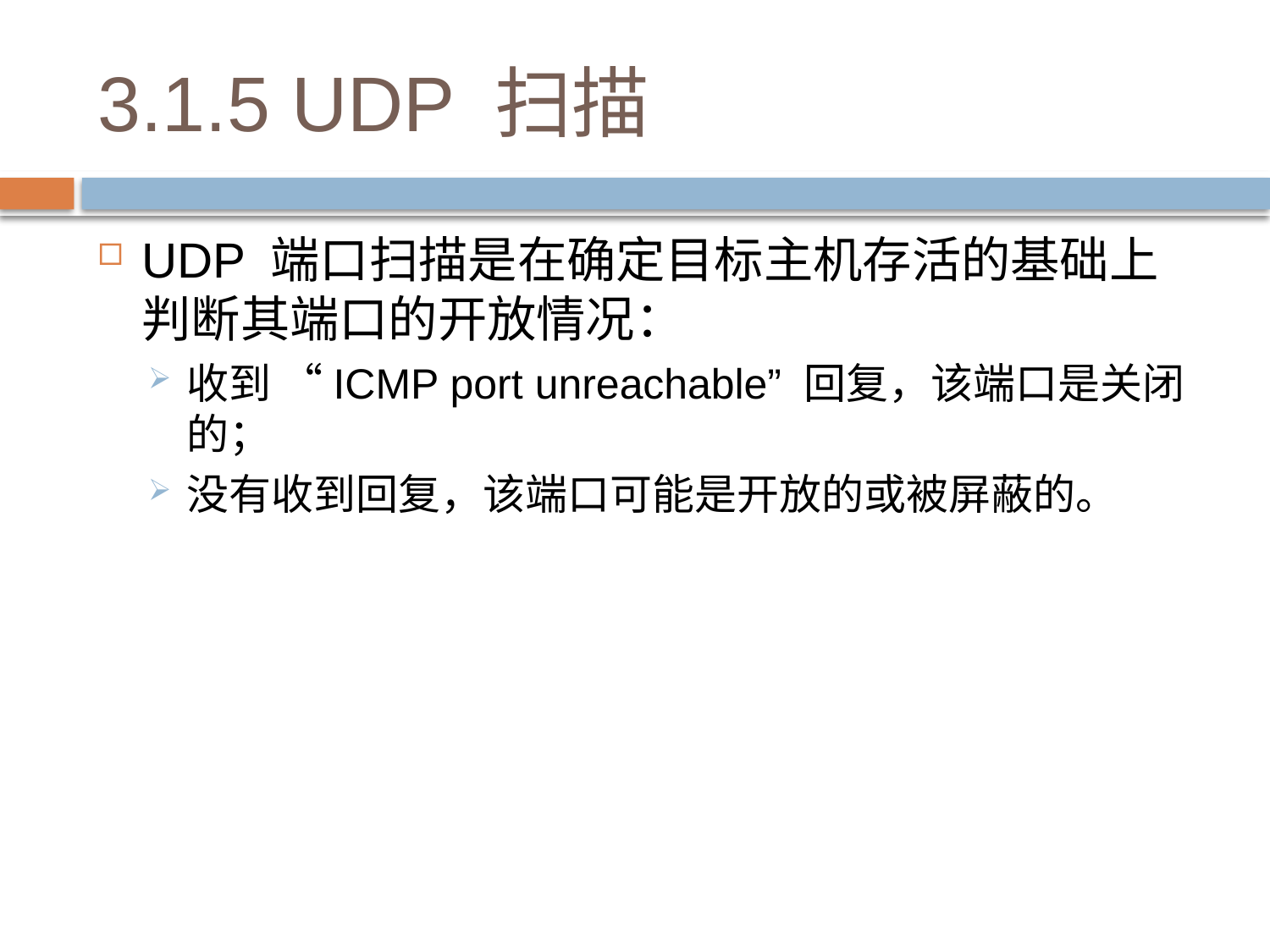

# 3.1.5 UDP 扫描
UDP 端口扫描是在确定目标主机存活的基础上判断其端口的开放情况：
收到 “ICMP port unreachable” 回复，该端口是关闭的；
没有收到回复，该端口可能是开放的或被屏蔽的。